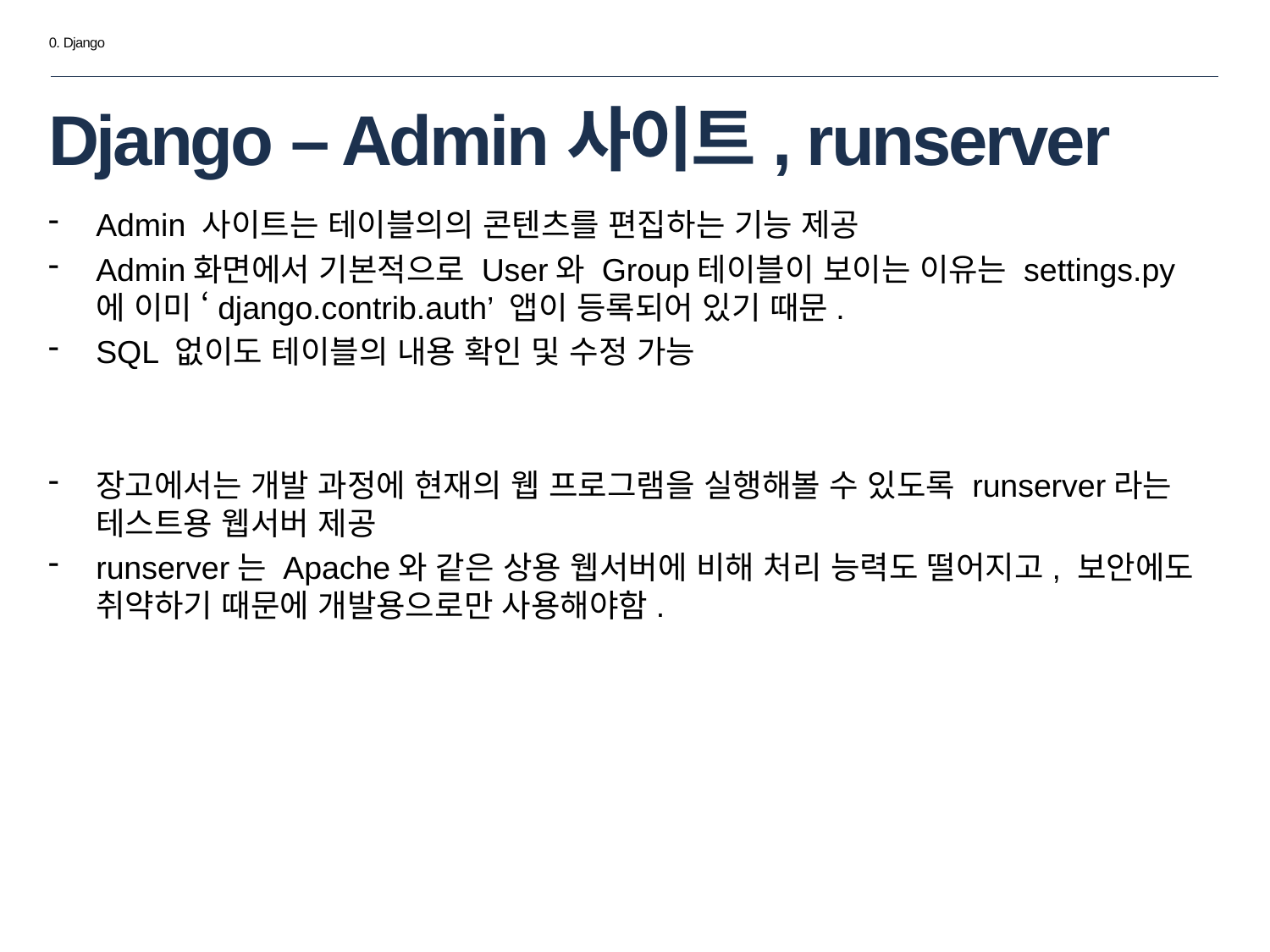

0. Django
# Django – Admin사이트, runserver
Admin 사이트는 테이블의의 콘텐츠를 편집하는 기능 제공
Admin화면에서 기본적으로 User와 Group테이블이 보이는 이유는 settings.py에 이미 ‘django.contrib.auth’ 앱이 등록되어 있기 때문.
SQL 없이도 테이블의 내용 확인 및 수정 가능

장고에서는 개발 과정에 현재의 웹 프로그램을 실행해볼 수 있도록 runserver라는 테스트용 웹서버 제공
runserver는 Apache와 같은 상용 웹서버에 비해 처리 능력도 떨어지고, 보안에도 취약하기 때문에 개발용으로만 사용해야함.